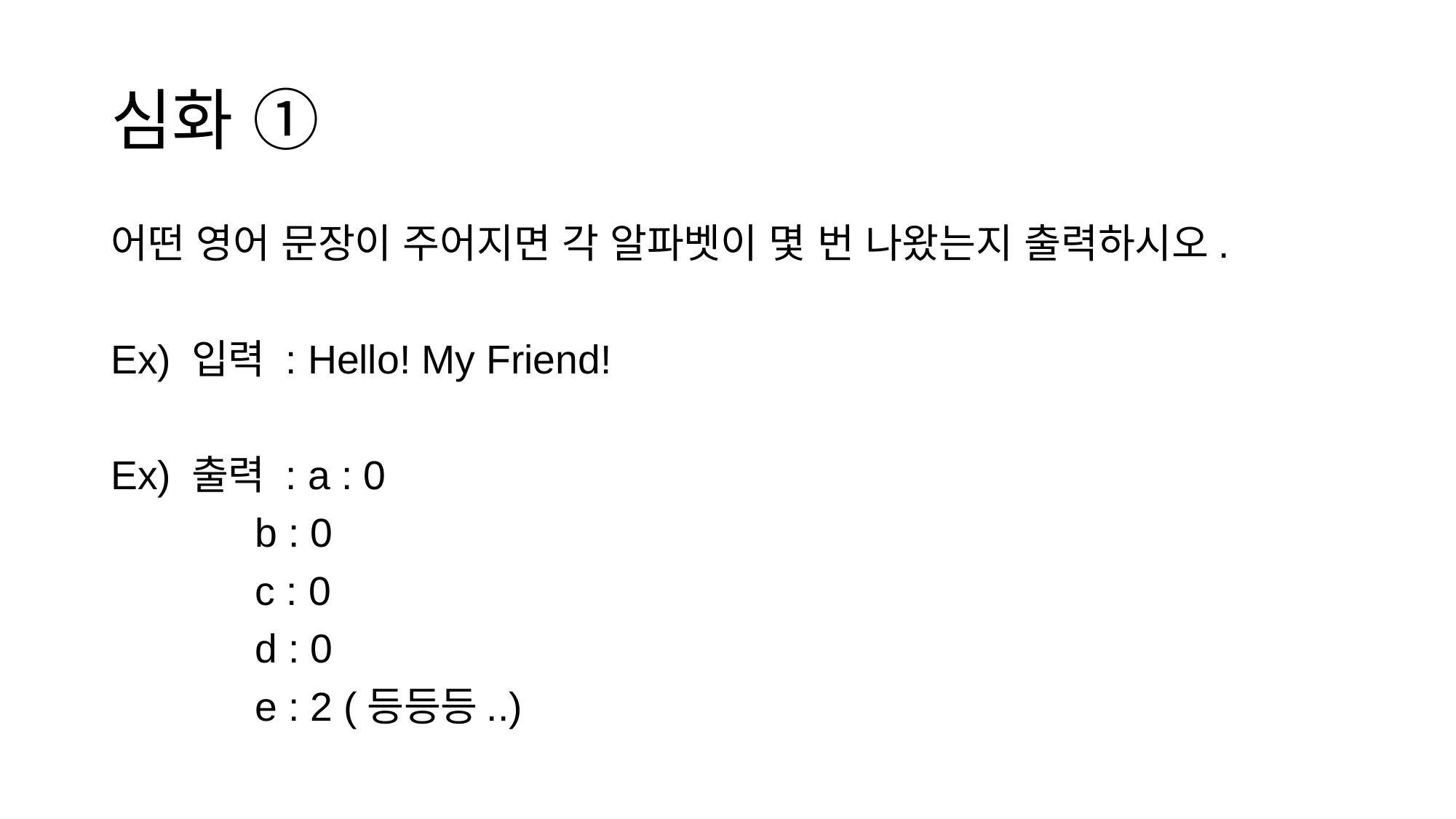

# 심화 ①
어떤 영어 문장이 주어지면 각 알파벳이 몇 번 나왔는지 출력하시오.

Ex) 입력 : Hello! My Friend!

Ex) 출력 : a : 0
             b : 0
             c : 0
             d : 0
             e : 2 (등등등..)